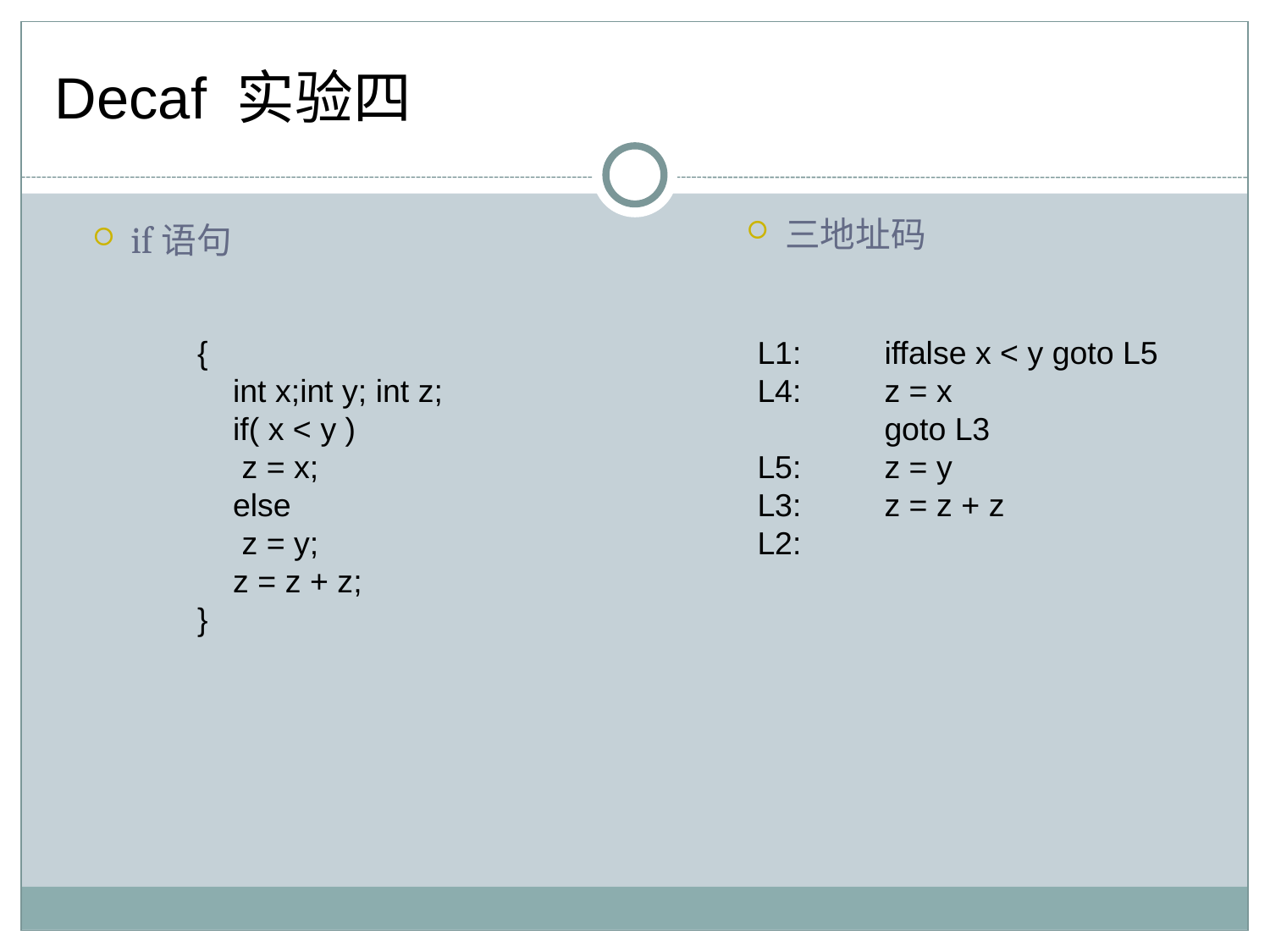

Decaf 实验四
三地址码
if语句

{
    int x;int y; int z;
    if( x < y )
     z = x;
    else
     z = y;
    z = z + z;
}
L1:	iffalse x < y goto L5
L4:	z = x
	goto L3
L5:	z = y
L3:	z = z + z
L2: